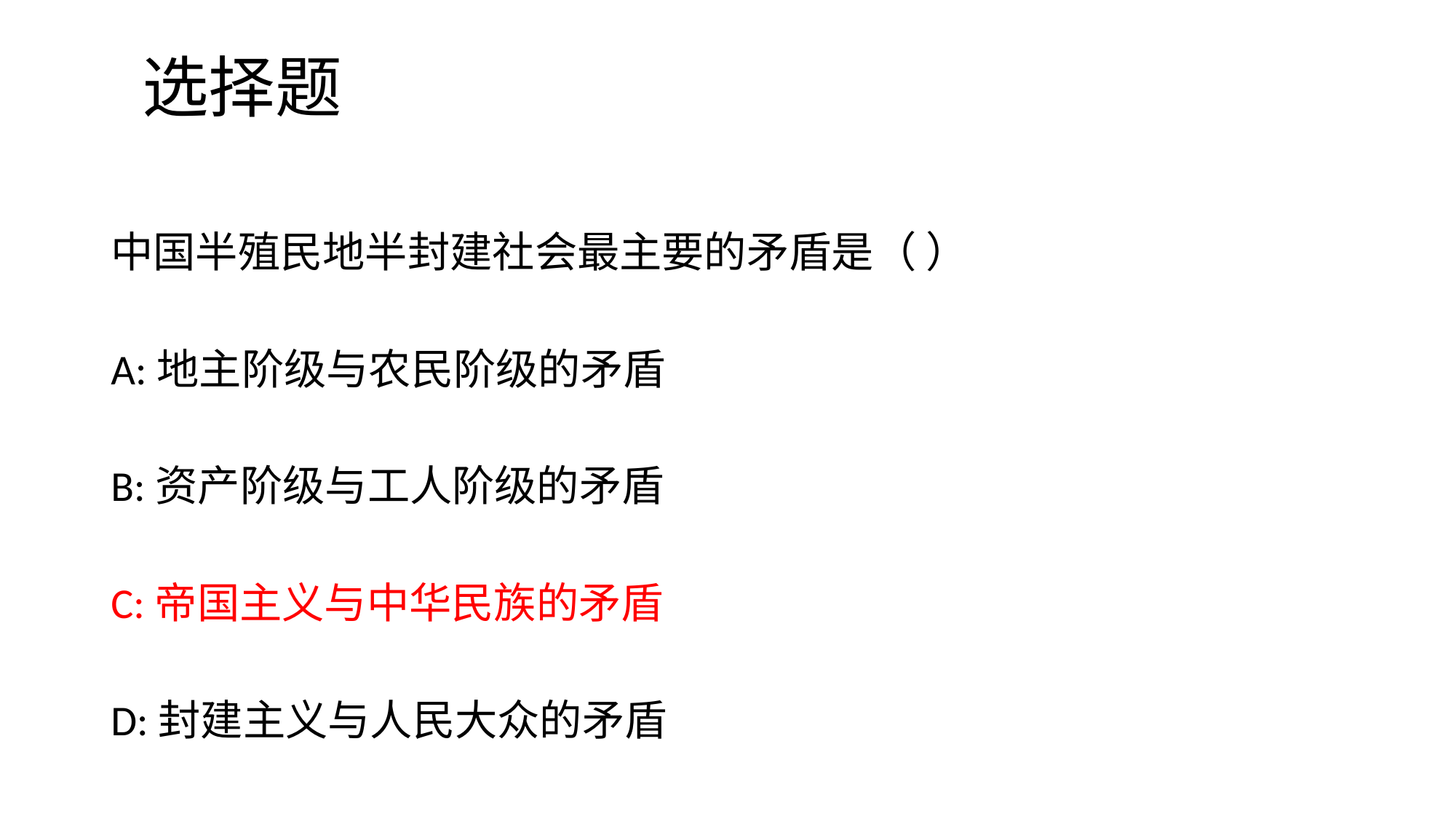

# 选择题
中国半殖民地半封建社会最主要的矛盾是（ ）
A:地主阶级与农民阶级的矛盾
B:资产阶级与工人阶级的矛盾
C:帝国主义与中华民族的矛盾
D:封建主义与人民大众的矛盾